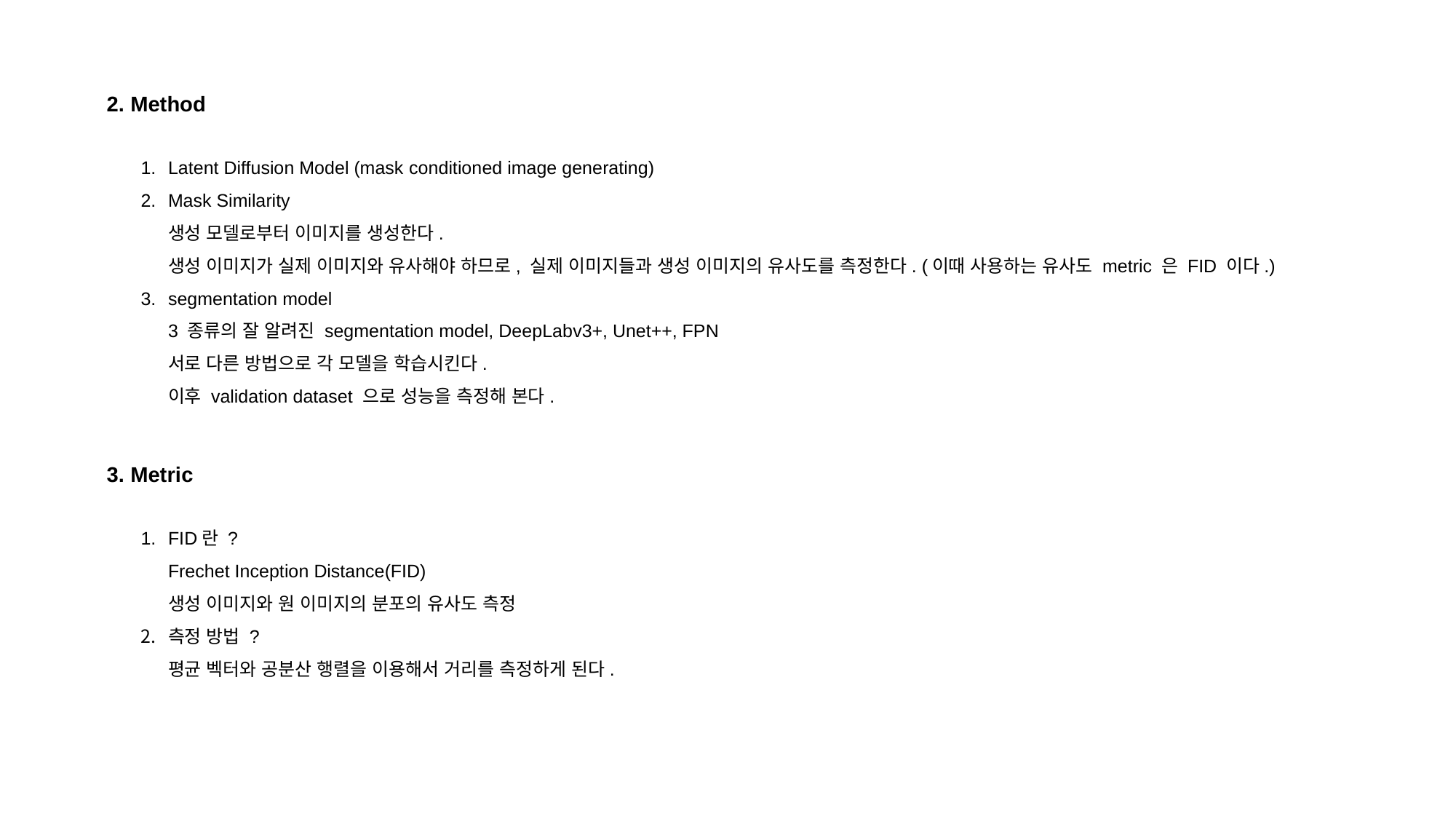

2. Method
Latent Diffusion Model (mask conditioned image generating)
Mask Similarity
생성 모델로부터 이미지를 생성한다.
생성 이미지가 실제 이미지와 유사해야 하므로, 실제 이미지들과 생성 이미지의 유사도를 측정한다. (이때 사용하는 유사도 metric 은 FID 이다.)
segmentation model
3 종류의 잘 알려진 segmentation model, DeepLabv3+, Unet++, FPN
서로 다른 방법으로 각 모델을 학습시킨다.
이후 validation dataset 으로 성능을 측정해 본다.
3. Metric
FID란 ?
Frechet Inception Distance(FID)
생성 이미지와 원 이미지의 분포의 유사도 측정
측정 방법 ?
평균 벡터와 공분산 행렬을 이용해서 거리를 측정하게 된다.